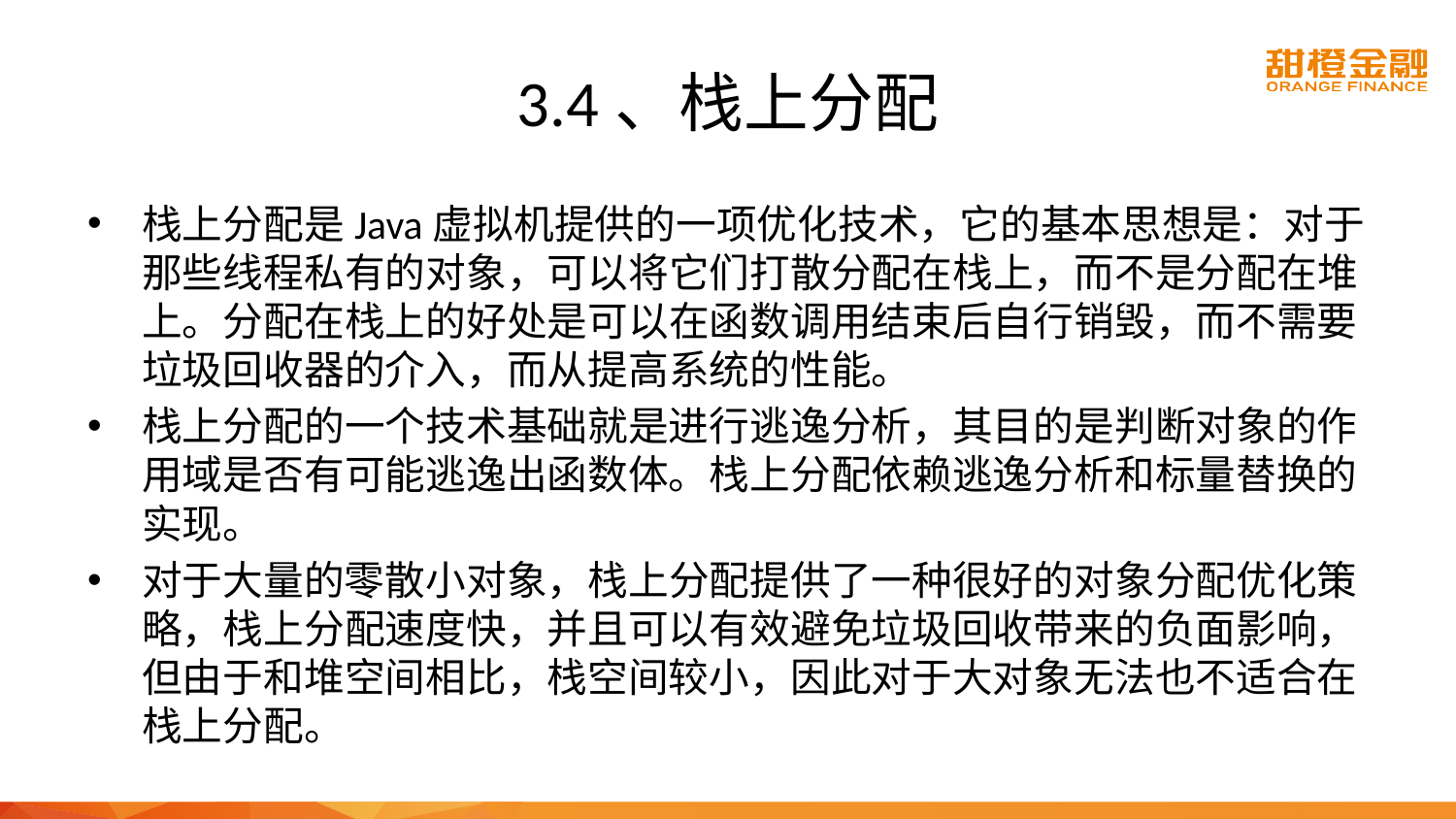

# 3.4、栈上分配
栈上分配是Java虚拟机提供的一项优化技术，它的基本思想是：对于那些线程私有的对象，可以将它们打散分配在栈上，而不是分配在堆上。分配在栈上的好处是可以在函数调用结束后自行销毁，而不需要垃圾回收器的介入，而从提高系统的性能。
栈上分配的一个技术基础就是进行逃逸分析，其目的是判断对象的作用域是否有可能逃逸出函数体。栈上分配依赖逃逸分析和标量替换的实现。
对于大量的零散小对象，栈上分配提供了一种很好的对象分配优化策略，栈上分配速度快，并且可以有效避免垃圾回收带来的负面影响，但由于和堆空间相比，栈空间较小，因此对于大对象无法也不适合在栈上分配。